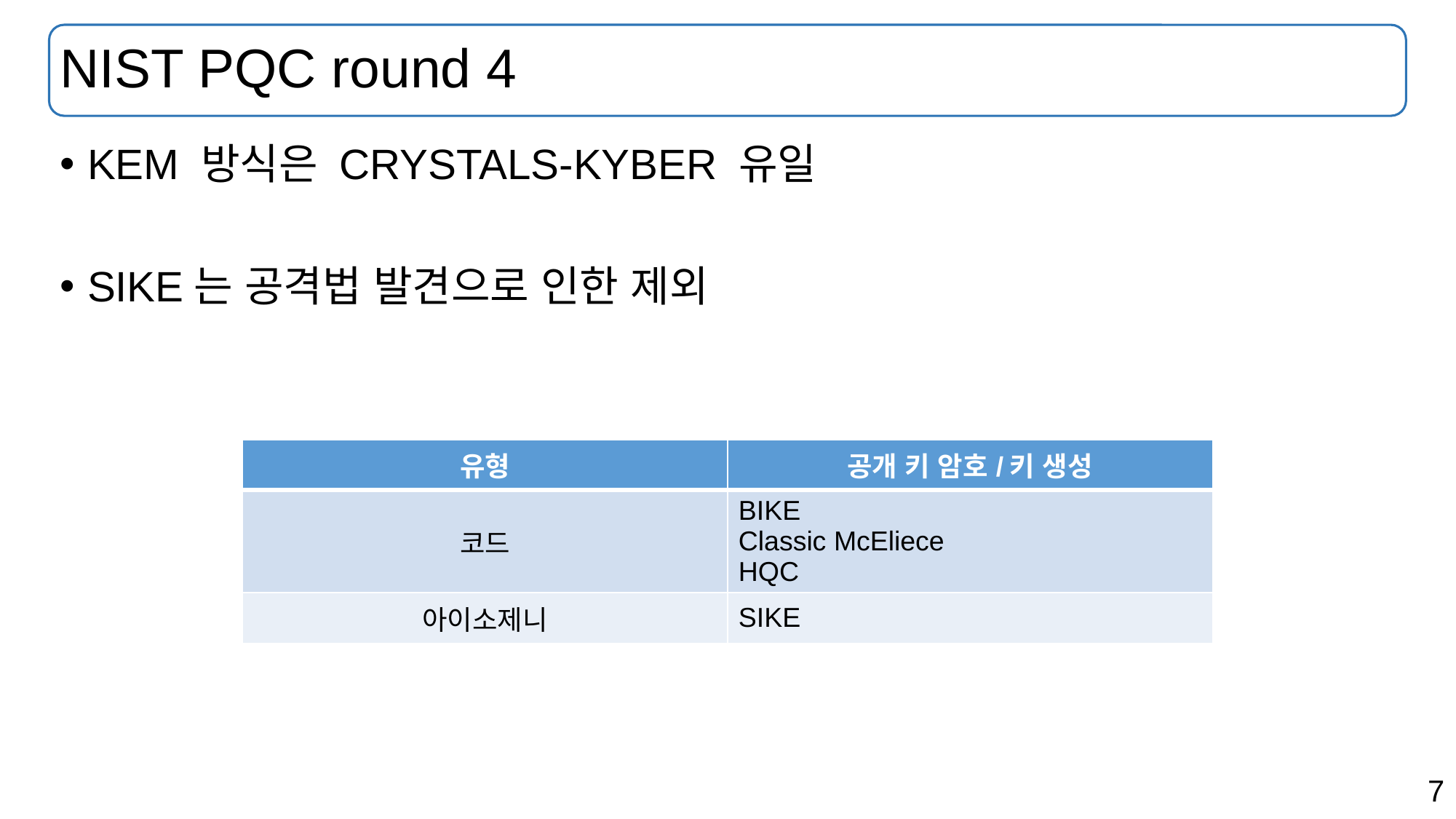

# NIST PQC round 4
KEM 방식은 CRYSTALS-KYBER 유일

SIKE는 공격법 발견으로 인한 제외
| 유형 | 공개 키 암호/키 생성 |
| --- | --- |
| 코드 | BIKE Classic McEliece HQC |
| 아이소제니 | SIKE |